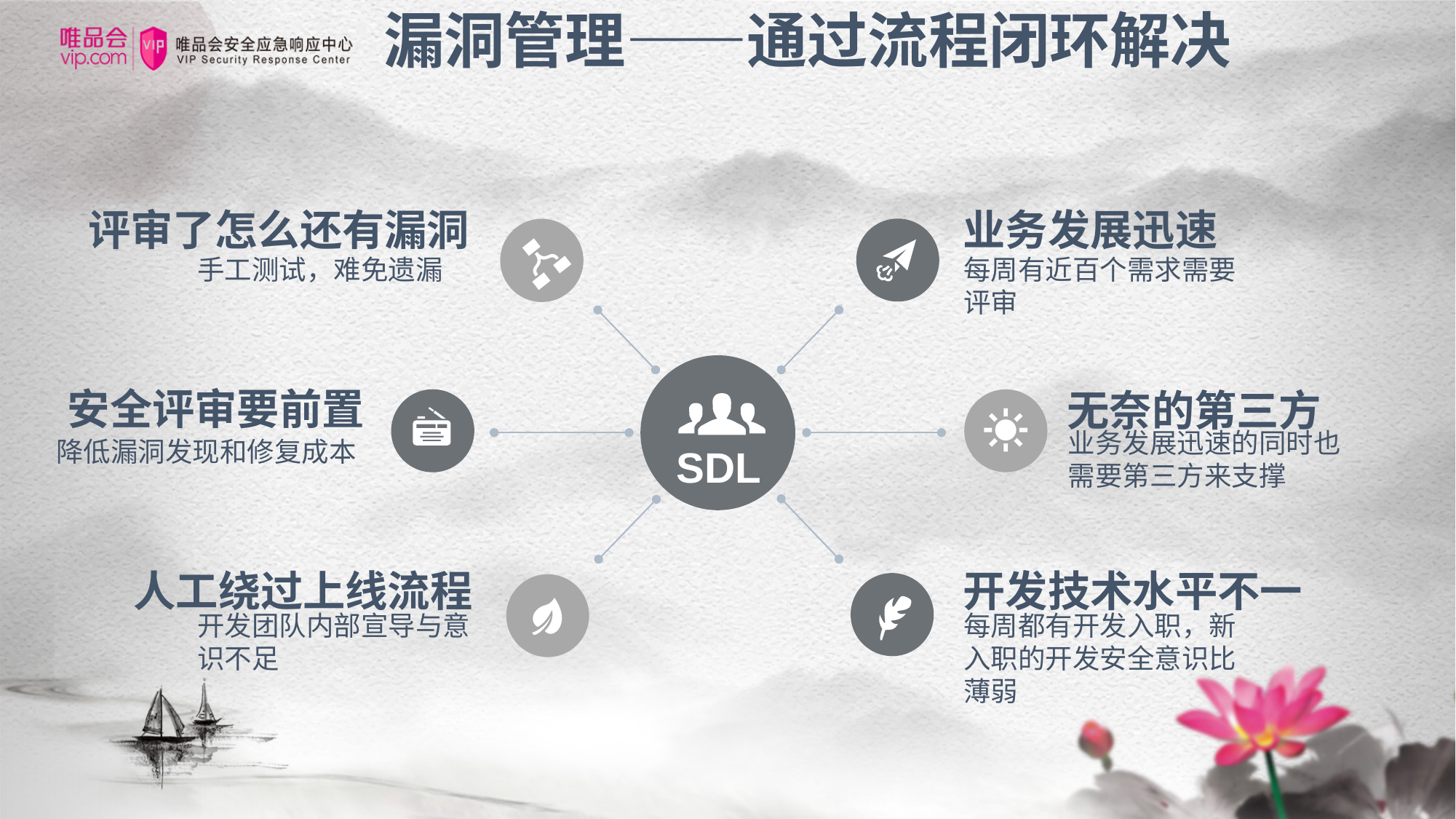

漏洞管理——通过流程闭环解决
评审了怎么还有漏洞
业务发展迅速

手工测试，难免遗漏
每周有近百个需求需要评审

安全评审要前置
无奈的第三方

业务发展迅速的同时也需要第三方来支撑
降低漏洞发现和修复成本
SDL
人工绕过上线流程
开发技术水平不一

开发团队内部宣导与意识不足
每周都有开发入职，新入职的开发安全意识比薄弱